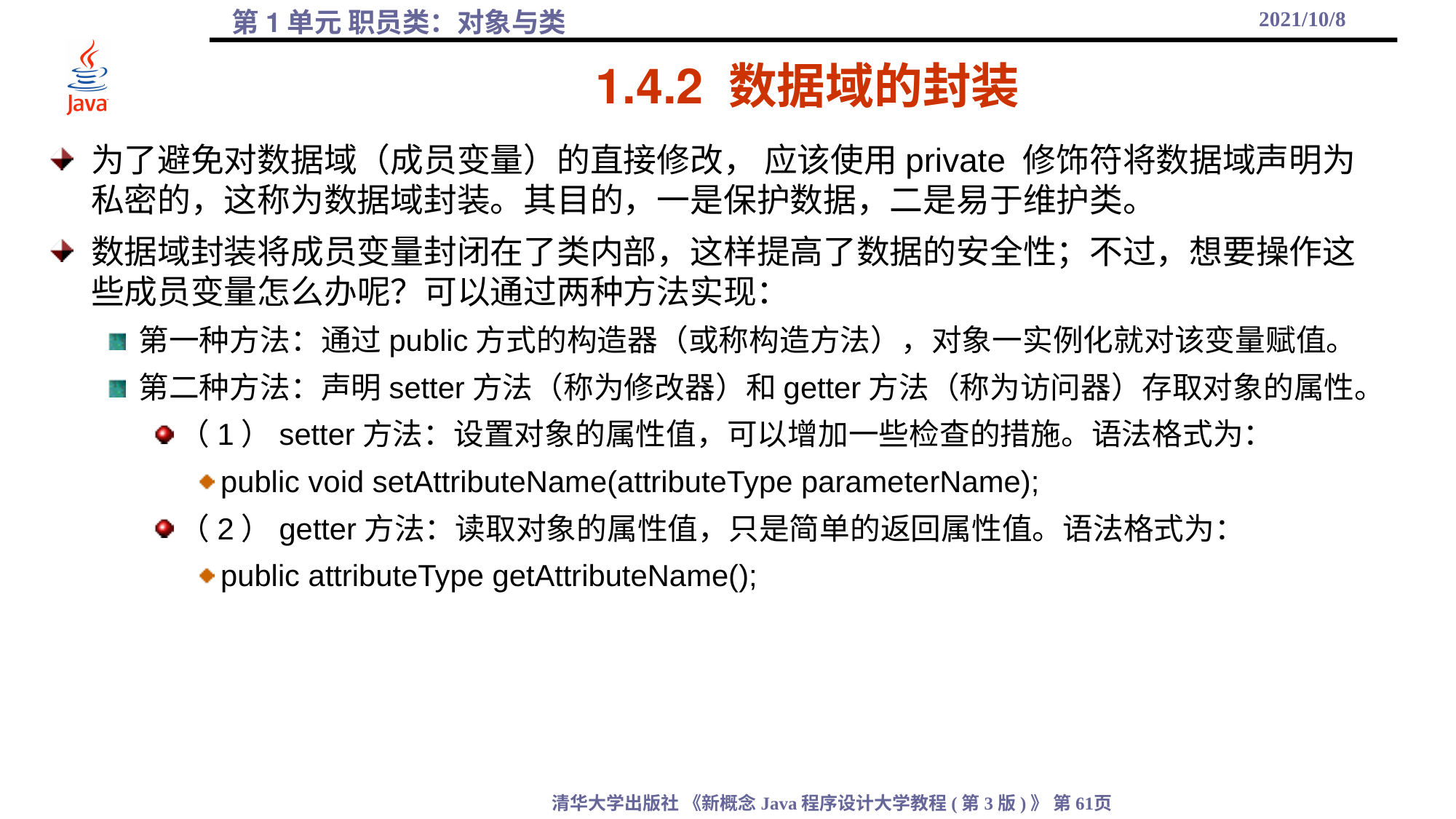

2021/10/8
# 1.4.2 数据域的封装
为了避免对数据域（成员变量）的直接修改， 应该使用private 修饰符将数据域声明为私密的，这称为数据域封装。其目的，一是保护数据，二是易于维护类。
数据域封装将成员变量封闭在了类内部，这样提高了数据的安全性；不过，想要操作这些成员变量怎么办呢？可以通过两种方法实现：
第一种方法：通过public方式的构造器（或称构造方法），对象一实例化就对该变量赋值。
第二种方法：声明setter方法（称为修改器）和getter方法（称为访问器）存取对象的属性。
（1）setter方法：设置对象的属性值，可以增加一些检查的措施。语法格式为：
public void setAttributeName(attributeType parameterName);
（2）getter方法：读取对象的属性值，只是简单的返回属性值。语法格式为：
public attributeType getAttributeName();